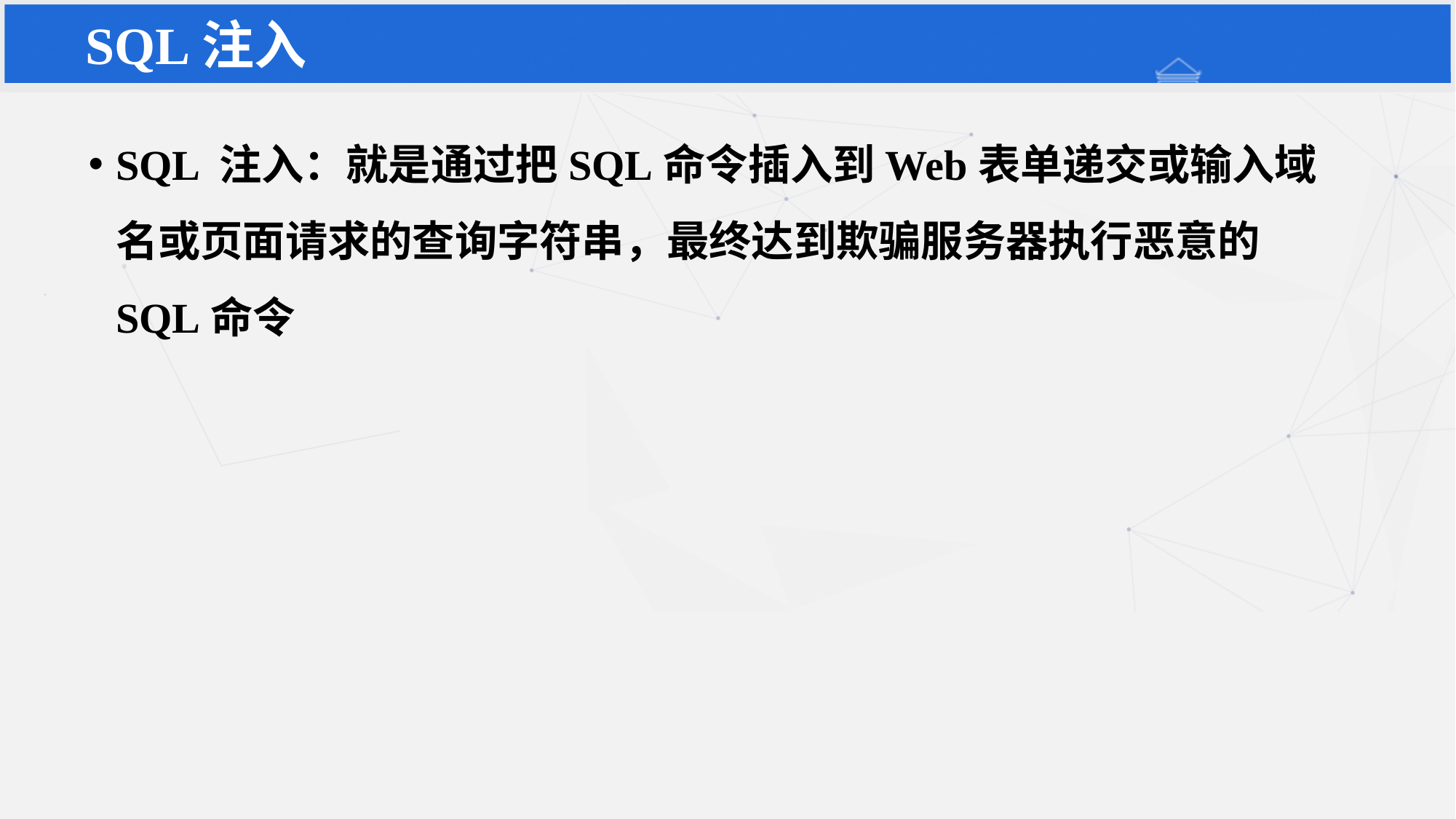

# SQL注入
SQL 注入：就是通过把SQL命令插入到Web表单递交或输入域名或页面请求的查询字符串，最终达到欺骗服务器执行恶意的SQL命令